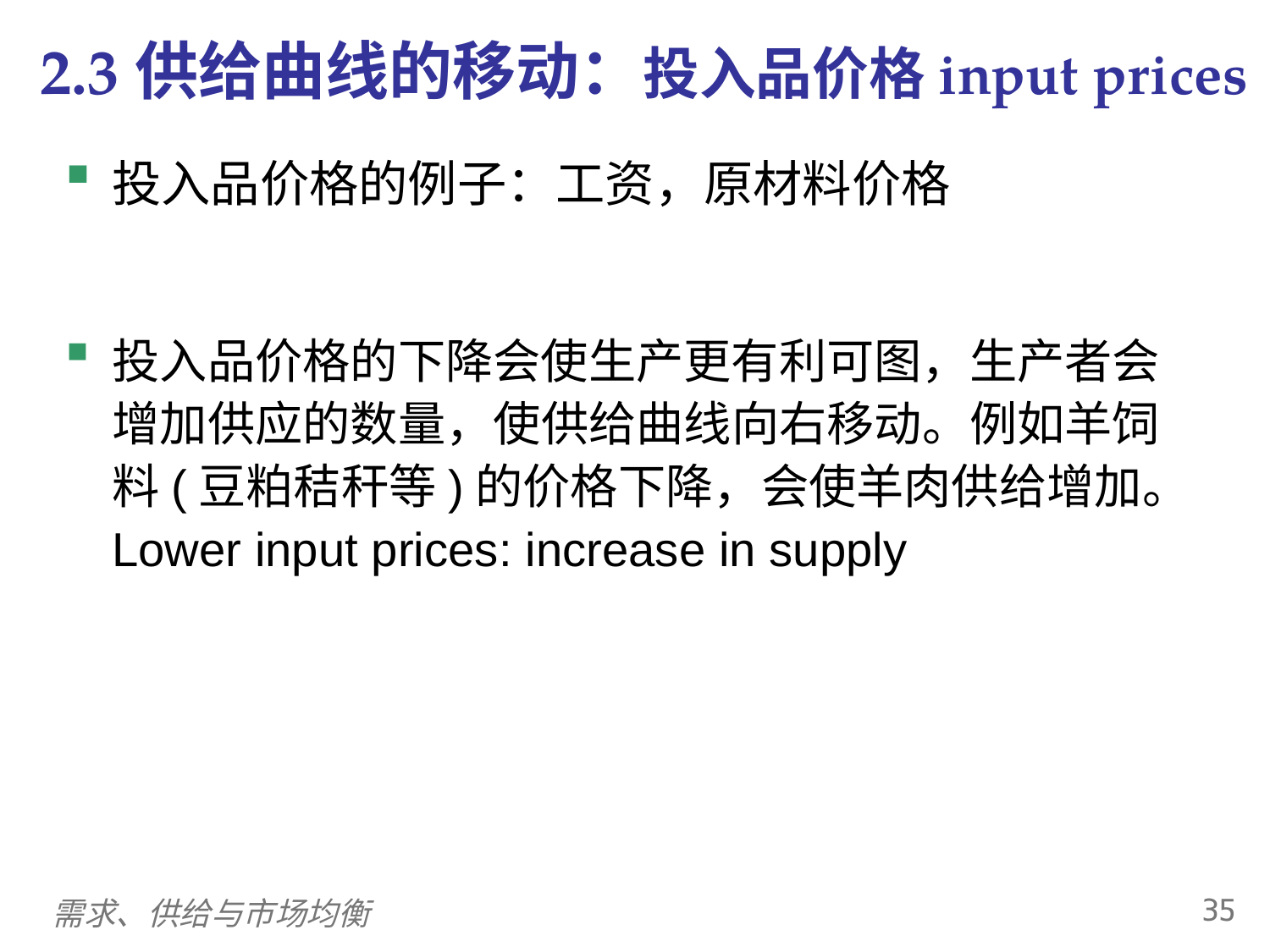

投入品价格的例子：工资，原材料价格

投入品价格的下降会使生产更有利可图，生产者会增加供应的数量，使供给曲线向右移动。例如羊饲料(豆粕秸秆等)的价格下降，会使羊肉供给增加。Lower input prices: increase in supply

2.3供给曲线的移动：投入品价格input prices
0
35
需求、供给与市场均衡